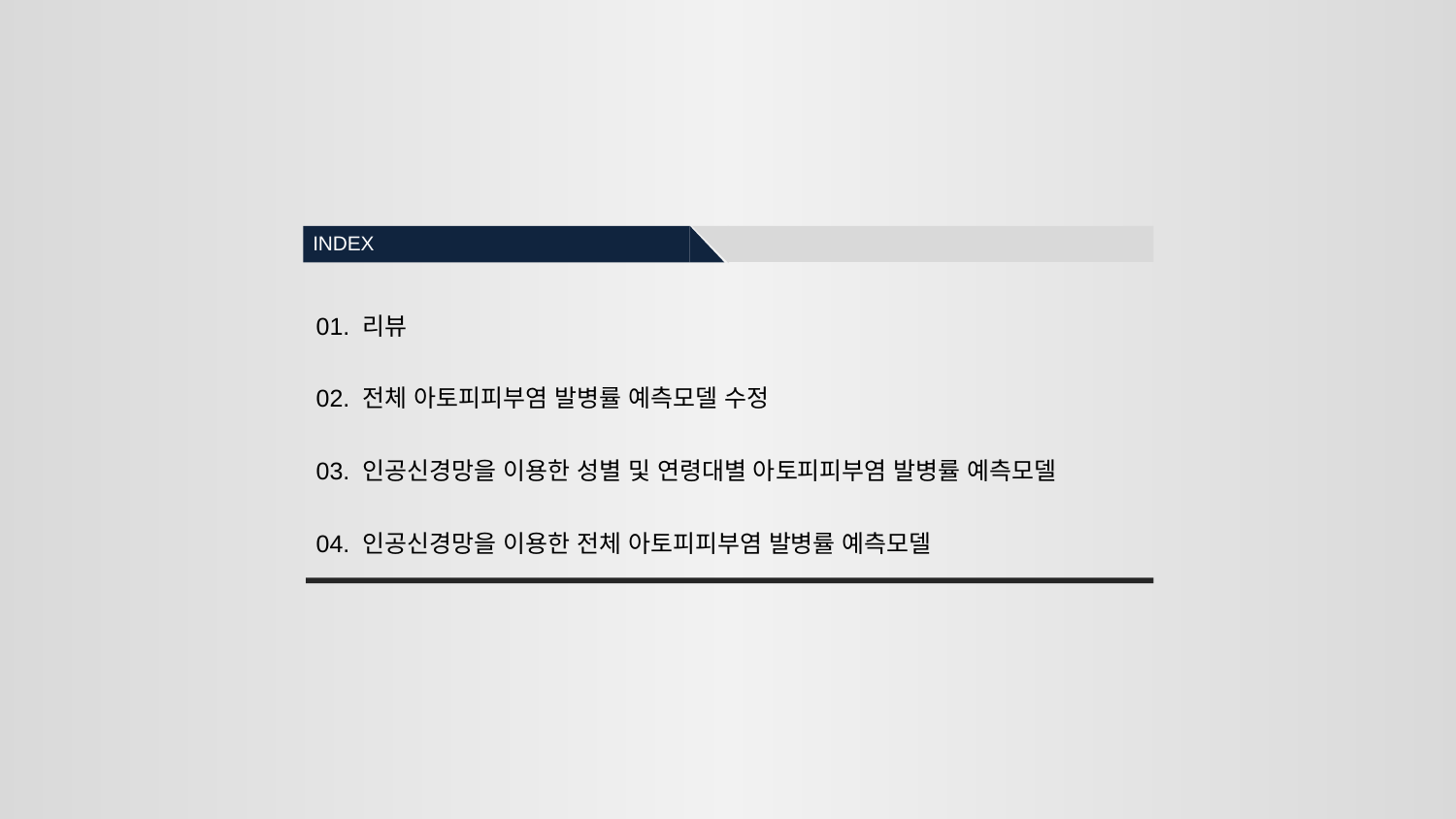

INDEX

01. 리뷰
02. 전체 아토피피부염 발병률 예측모델 수정
03. 인공신경망을 이용한 성별 및 연령대별 아토피피부염 발병률 예측모델
04. 인공신경망을 이용한 전체 아토피피부염 발병률 예측모델